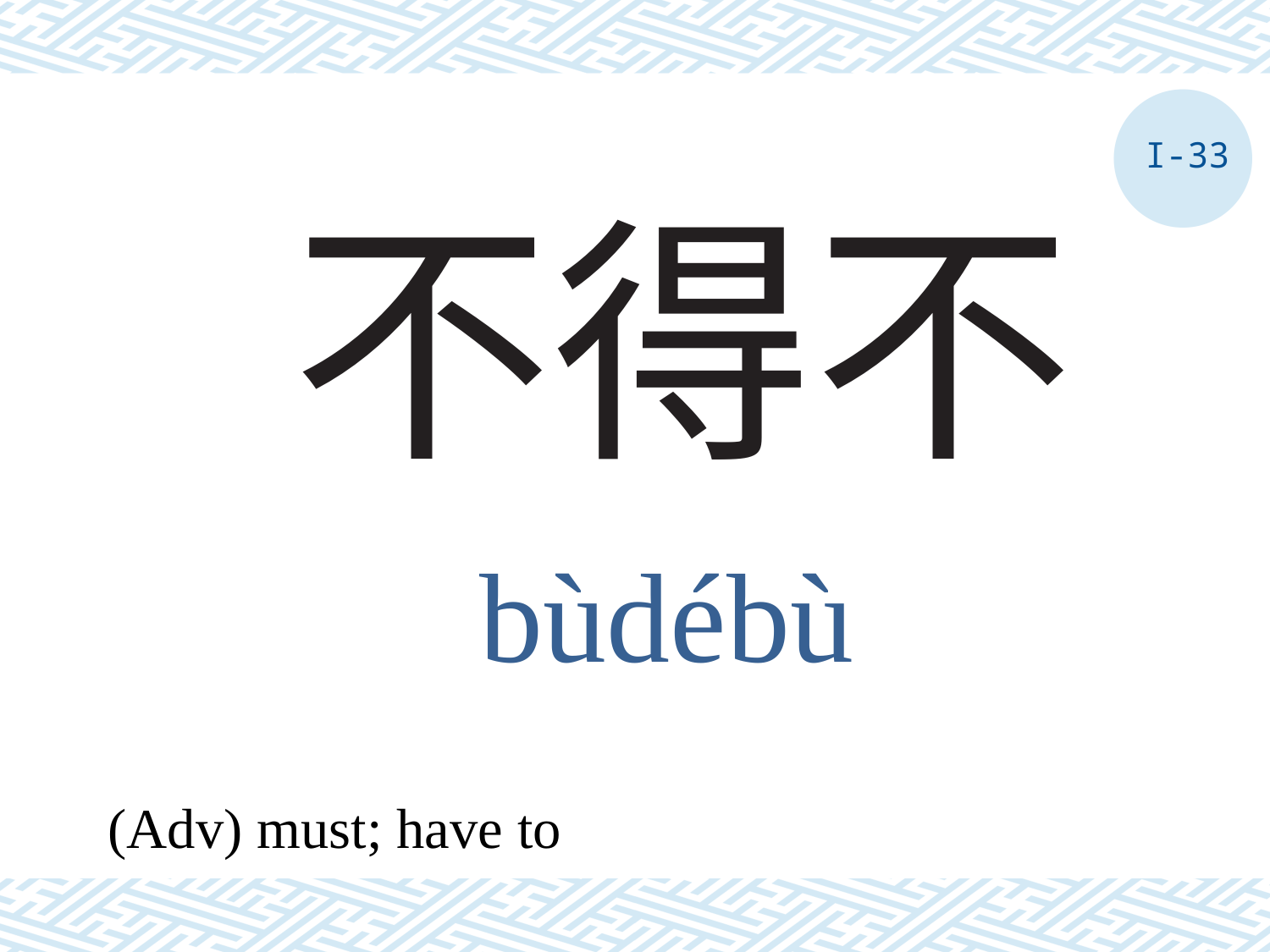

I-33

# 不得不
bùdébù
(Adv) must; have to